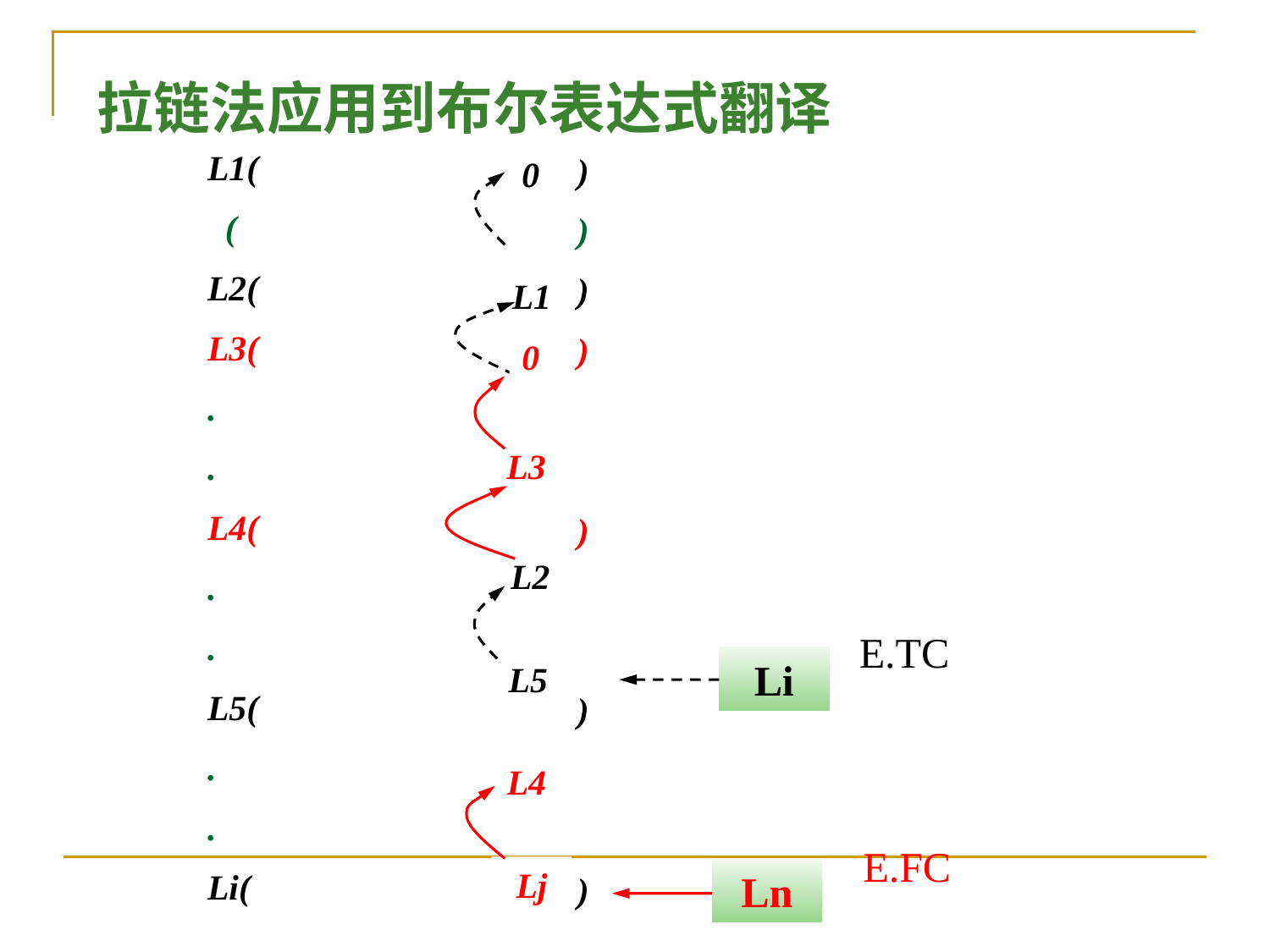

拉链法应用到布尔表达式翻译
L1(
  (
L2(
L3(
.
.
L4(
.
.
L5(
.
.
Li(
.
.
Lj(
.
.
Ln(
)
)
)
)

)

)

)

)

)
0
0

L1
0

0
0

0
L3

L2
0

E.TC
Li
0
L5

0
L4

E.FC
Lj
Ln
0